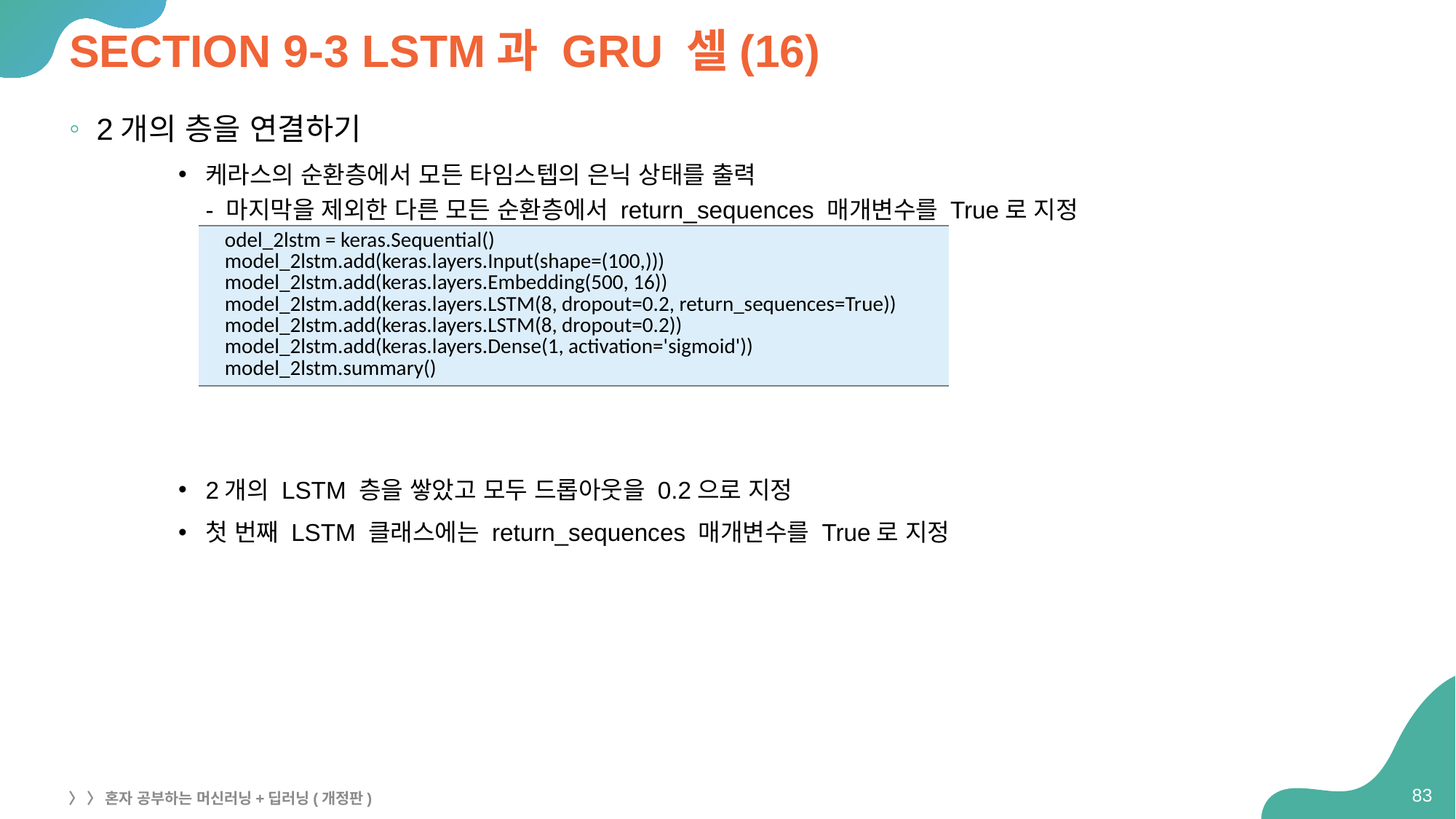

# SECTION 9-3 LSTM과 GRU 셀(16)
2개의 층을 연결하기
케라스의 순환층에서 모든 타임스텝의 은닉 상태를 출력
- 마지막을 제외한 다른 모든 순환층에서 return_sequences 매개변수를 True로 지정

2개의 LSTM 층을 쌓았고 모두 드롭아웃을 0.2으로 지정
첫 번째 LSTM 클래스에는 return_sequences 매개변수를 True로 지정
| odel\_2lstm = keras.Sequential() model\_2lstm.add(keras.layers.Input(shape=(100,))) model\_2lstm.add(keras.layers.Embedding(500, 16)) model\_2lstm.add(keras.layers.LSTM(8, dropout=0.2, return\_sequences=True)) model\_2lstm.add(keras.layers.LSTM(8, dropout=0.2)) model\_2lstm.add(keras.layers.Dense(1, activation='sigmoid')) model\_2lstm.summary() |
| --- |
83
〉 〉 혼자 공부하는 머신러닝+딥러닝(개정판)